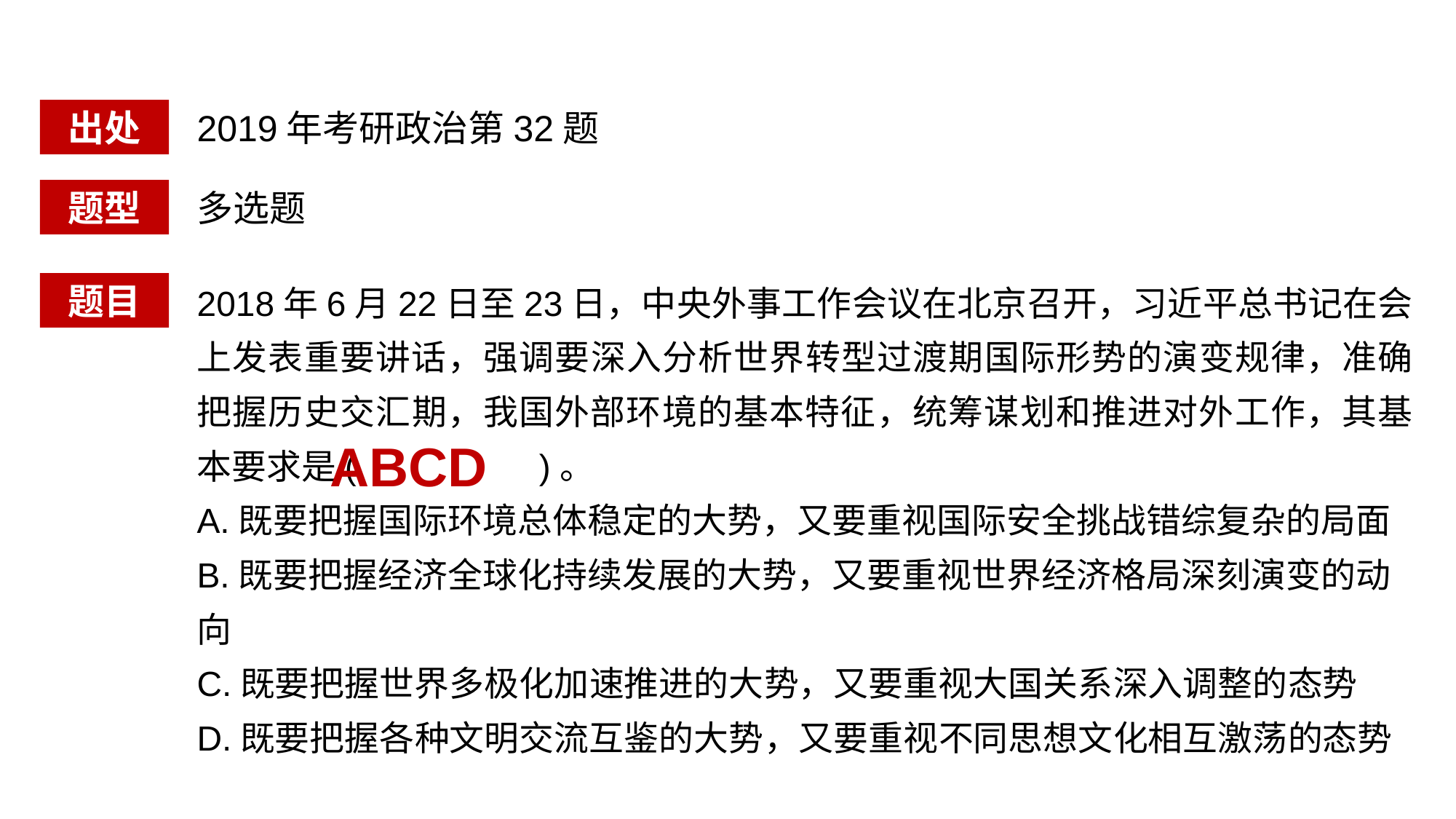

出处
2019年考研政治第32题
题型
多选题
2018年6月22日至23日，中央外事工作会议在北京召开，习近平总书记在会上发表重要讲话，强调要深入分析世界转型过渡期国际形势的演变规律，准确把握历史交汇期，我国外部环境的基本特征，统筹谋划和推进对外工作，其基本要求是(                   )。
A.既要把握国际环境总体稳定的大势，又要重视国际安全挑战错综复杂的局面
B.既要把握经济全球化持续发展的大势，又要重视世界经济格局深刻演变的动向
C.既要把握世界多极化加速推进的大势，又要重视大国关系深入调整的态势
D.既要把握各种文明交流互鉴的大势，又要重视不同思想文化相互激荡的态势
题目
ABCD